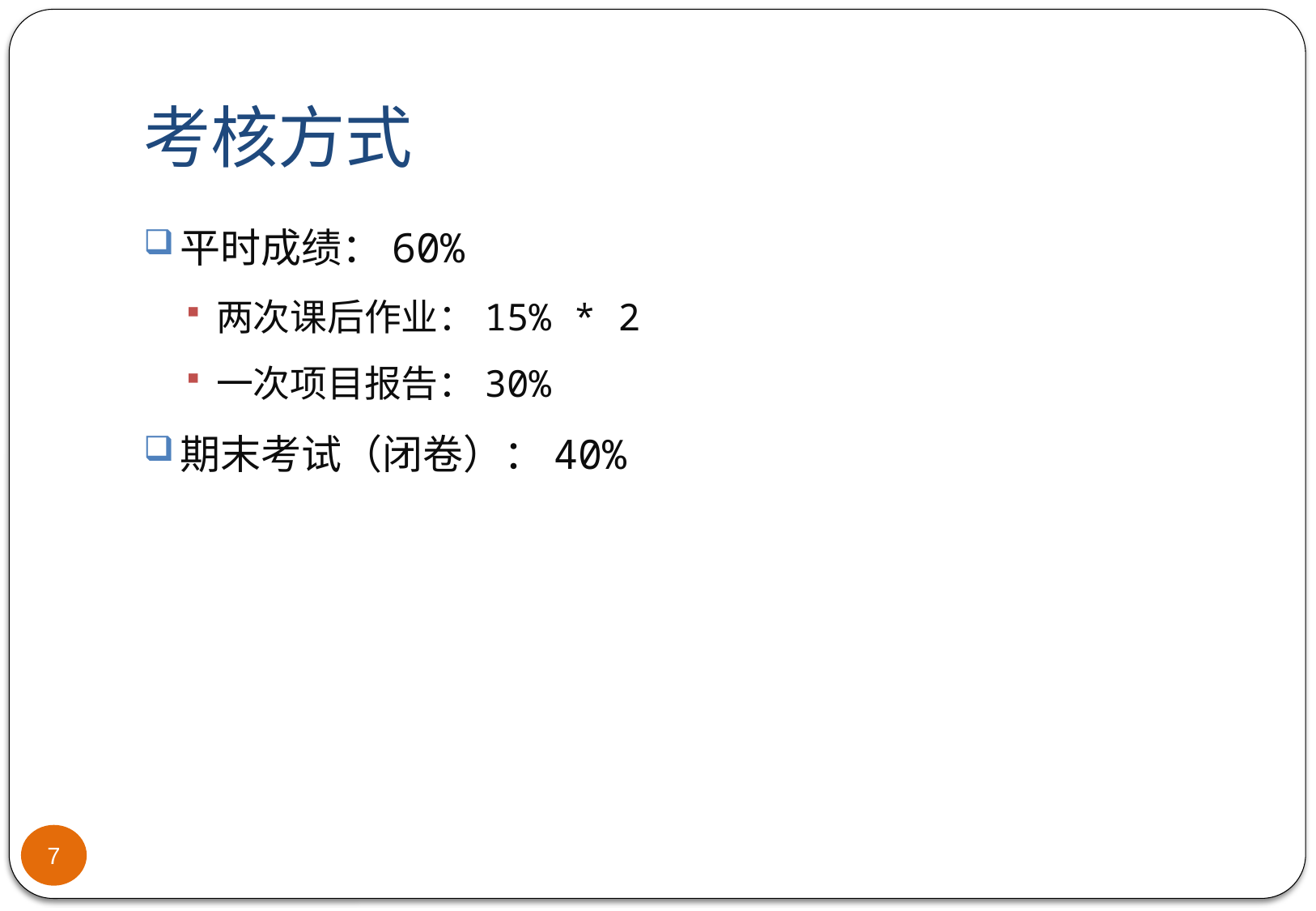

# 考核方式
平时成绩：60%
两次课后作业：15% * 2
一次项目报告：30%
期末考试（闭卷）：40%
7